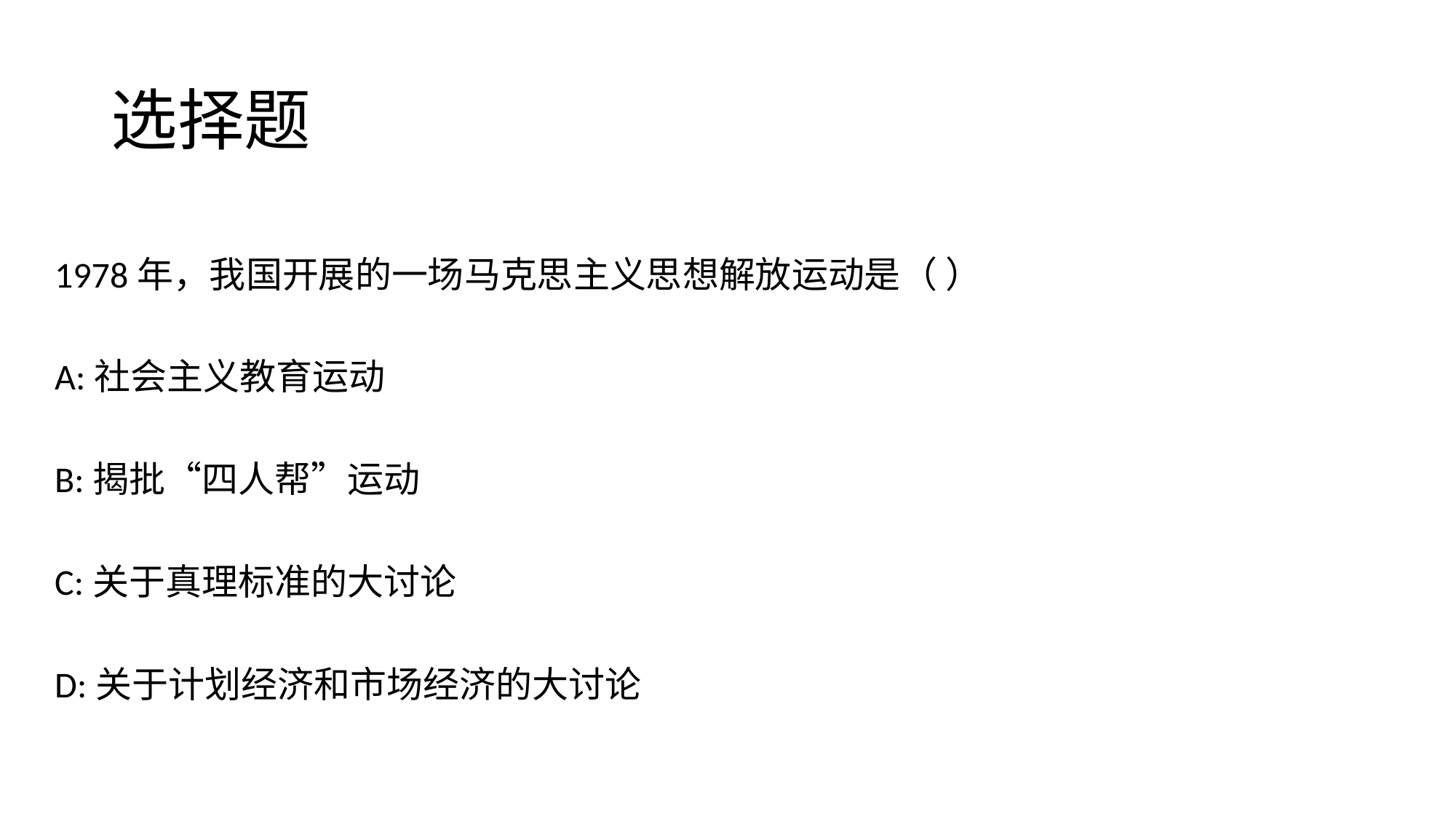

# 选择题
1978年，我国开展的一场马克思主义思想解放运动是（ ）
A:社会主义教育运动
B:揭批“四人帮”运动
C:关于真理标准的大讨论
D:关于计划经济和市场经济的大讨论